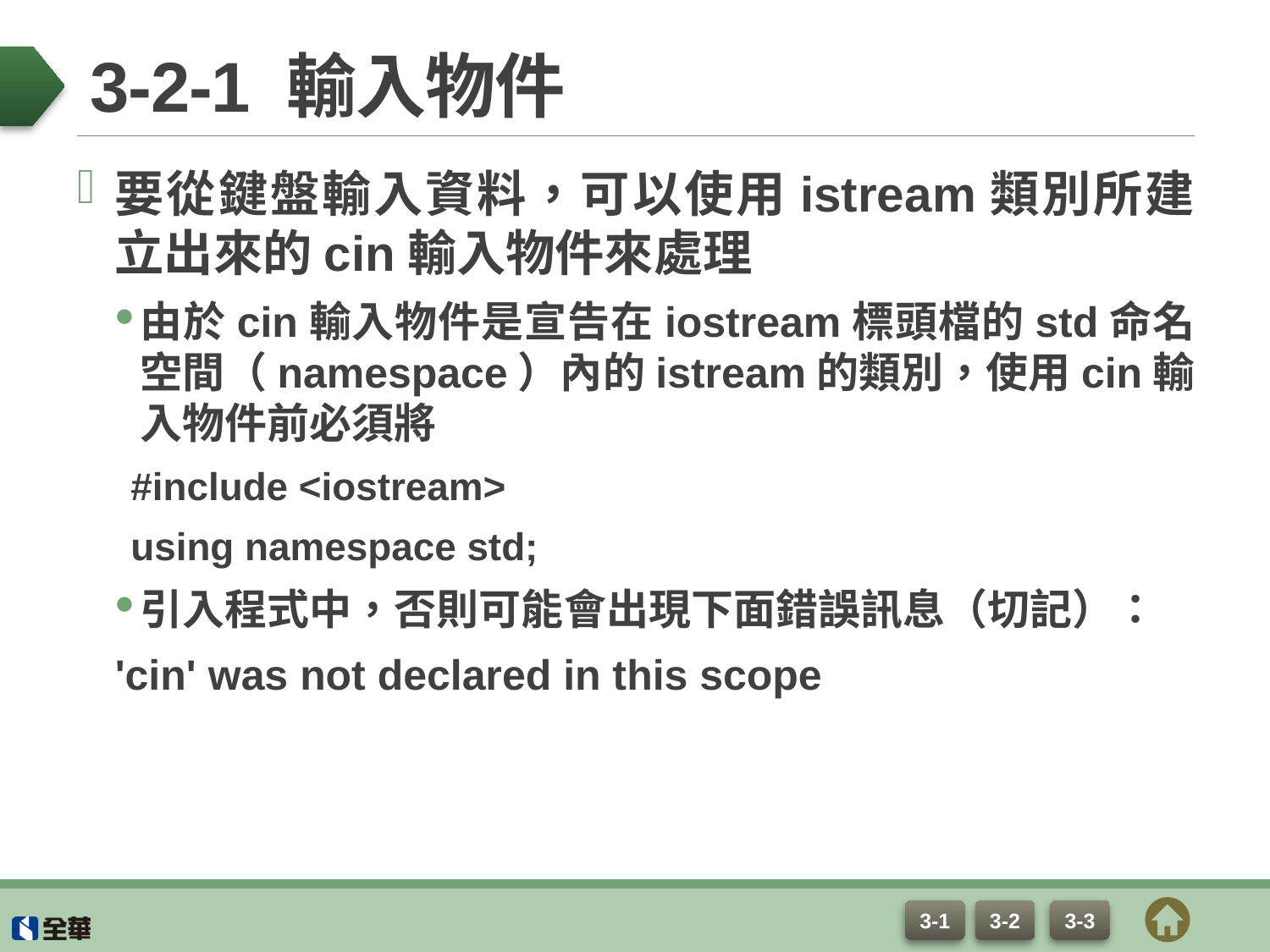

# 3-2-1 輸入物件
要從鍵盤輸入資料，可以使用istream類別所建立出來的cin輸入物件來處理
由於cin輸入物件是宣告在iostream標頭檔的std命名空間（namespace）內的istream的類別，使用cin輸入物件前必須將
#include <iostream>
using namespace std;
引入程式中，否則可能會出現下面錯誤訊息（切記）：
'cin' was not declared in this scope